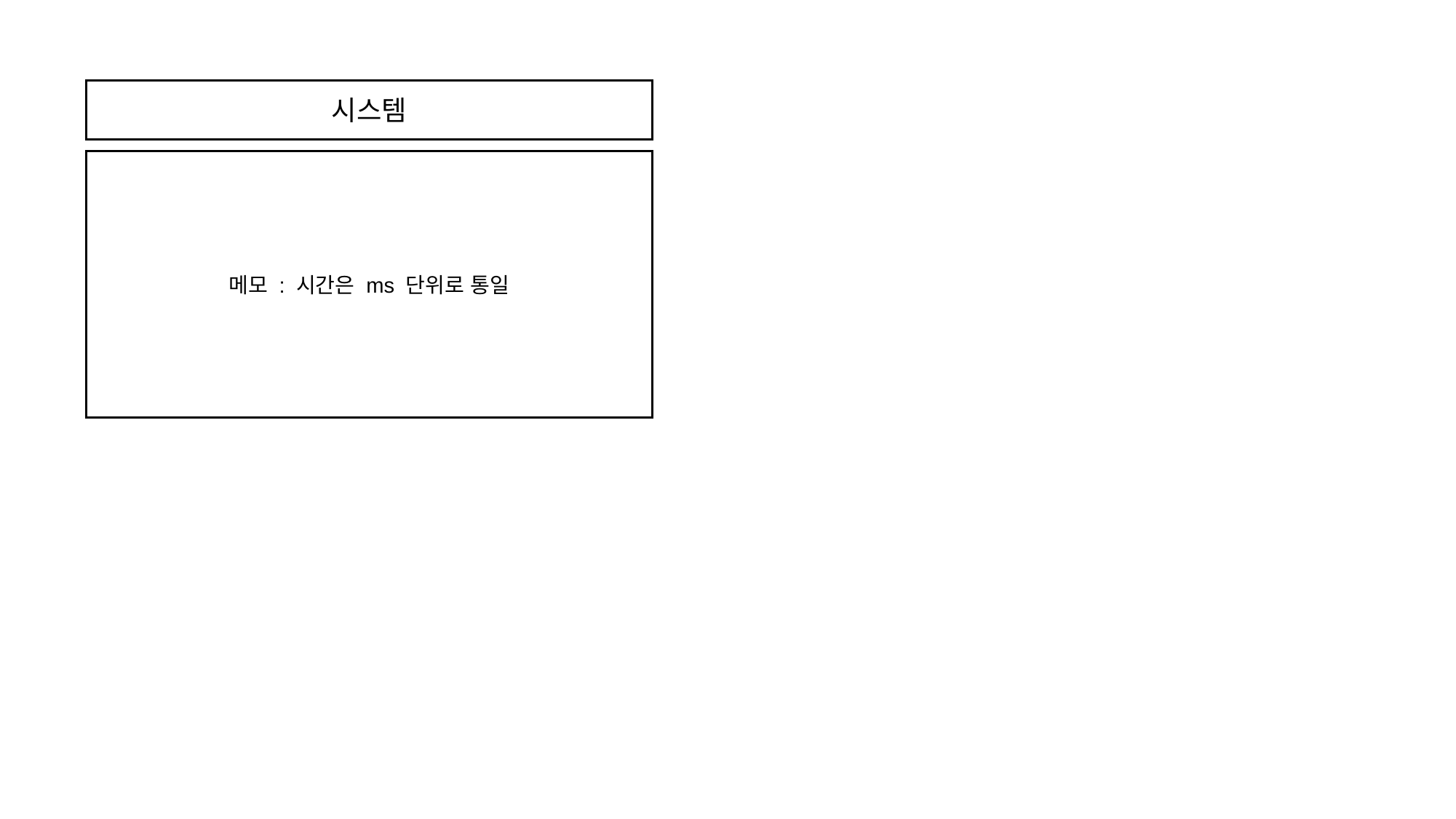

시스템
메모 : 시간은 ms 단위로 통일